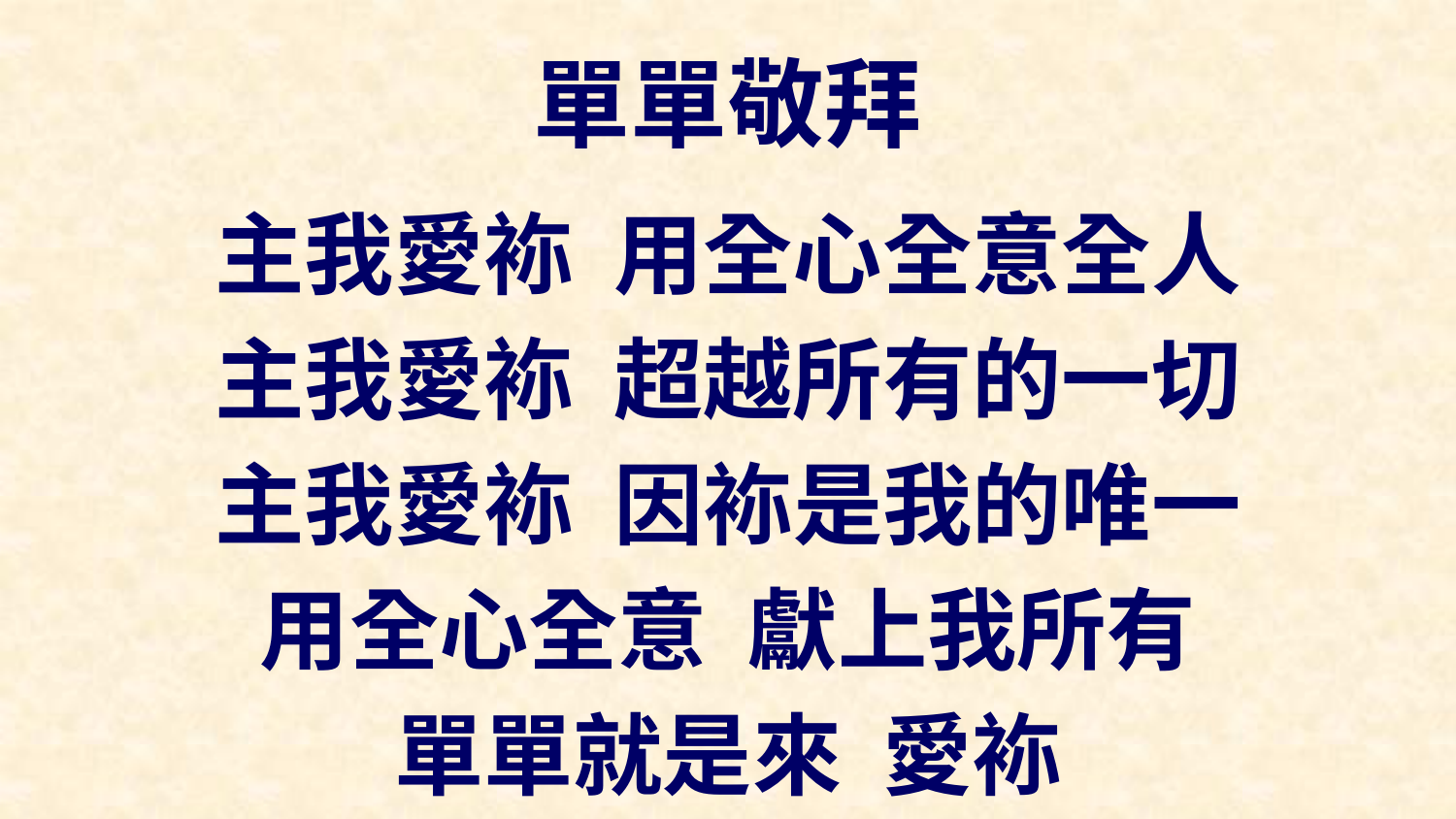

# 單單敬拜
主我愛袮  用全心全意全人
主我愛袮  超越所有的一切
主我愛袮  因袮是我的唯一
用全心全意  獻上我所有
單單就是來  愛袮